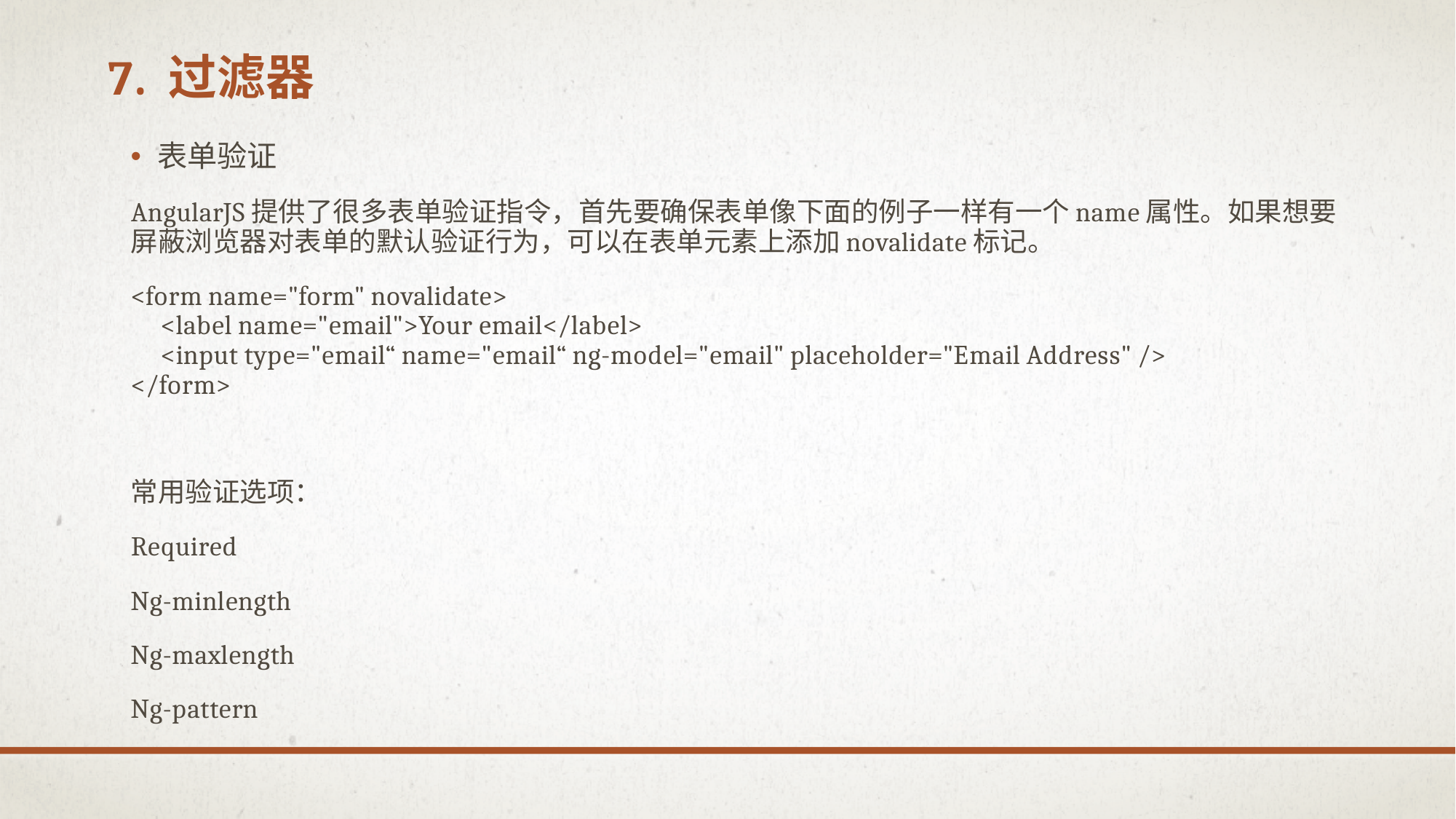

# 7. 过滤器
表单验证
AngularJS提供了很多表单验证指令，首先要确保表单像下面的例子一样有一个name属性。如果想要屏蔽浏览器对表单的默认验证行为，可以在表单元素上添加novalidate标记。
<form name="form" novalidate>
     <label name="email">Your email</label>
     <input type="email“ name="email“ ng-model="email" placeholder="Email Address" />
</form>

常用验证选项：
Required
Ng-minlength
Ng-maxlength
Ng-pattern